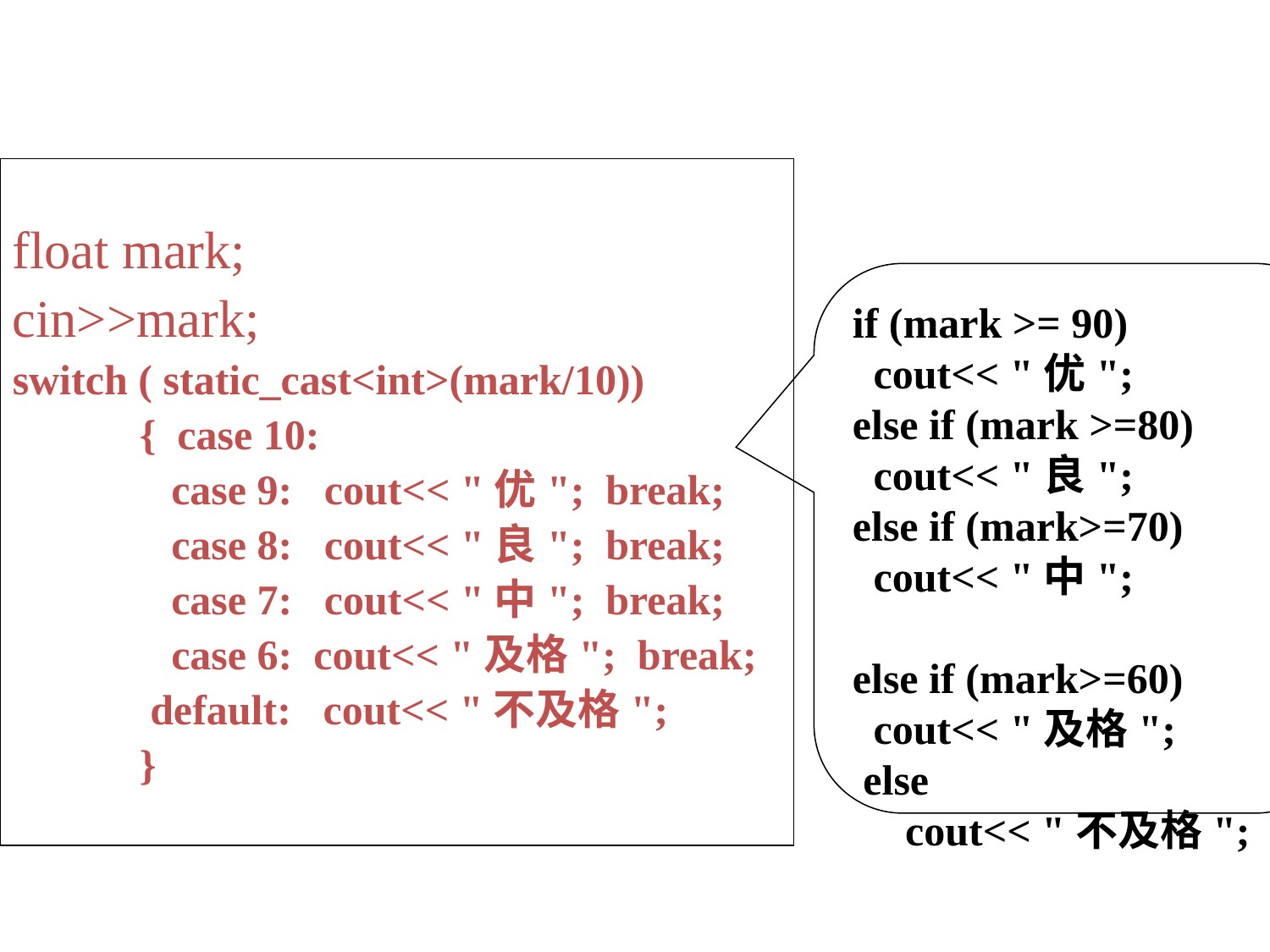

float mark;
cin>>mark;
switch ( static_cast<int>(mark/10))
	{  case 10:
	   case 9:   cout<< "优";  break;
	   case 8:   cout<< "良";  break;
	   case 7:   cout<< "中";  break;
	   case 6:  cout<< "及格";  break;
             default:   cout<< "不及格";
	}
if (mark >= 90)
  cout<< "优";
else if (mark >=80)
  cout<< "良";
else if (mark>=70)
  cout<< "中";
else if (mark>=60)
  cout<< "及格";
 else
     cout<< "不及格";